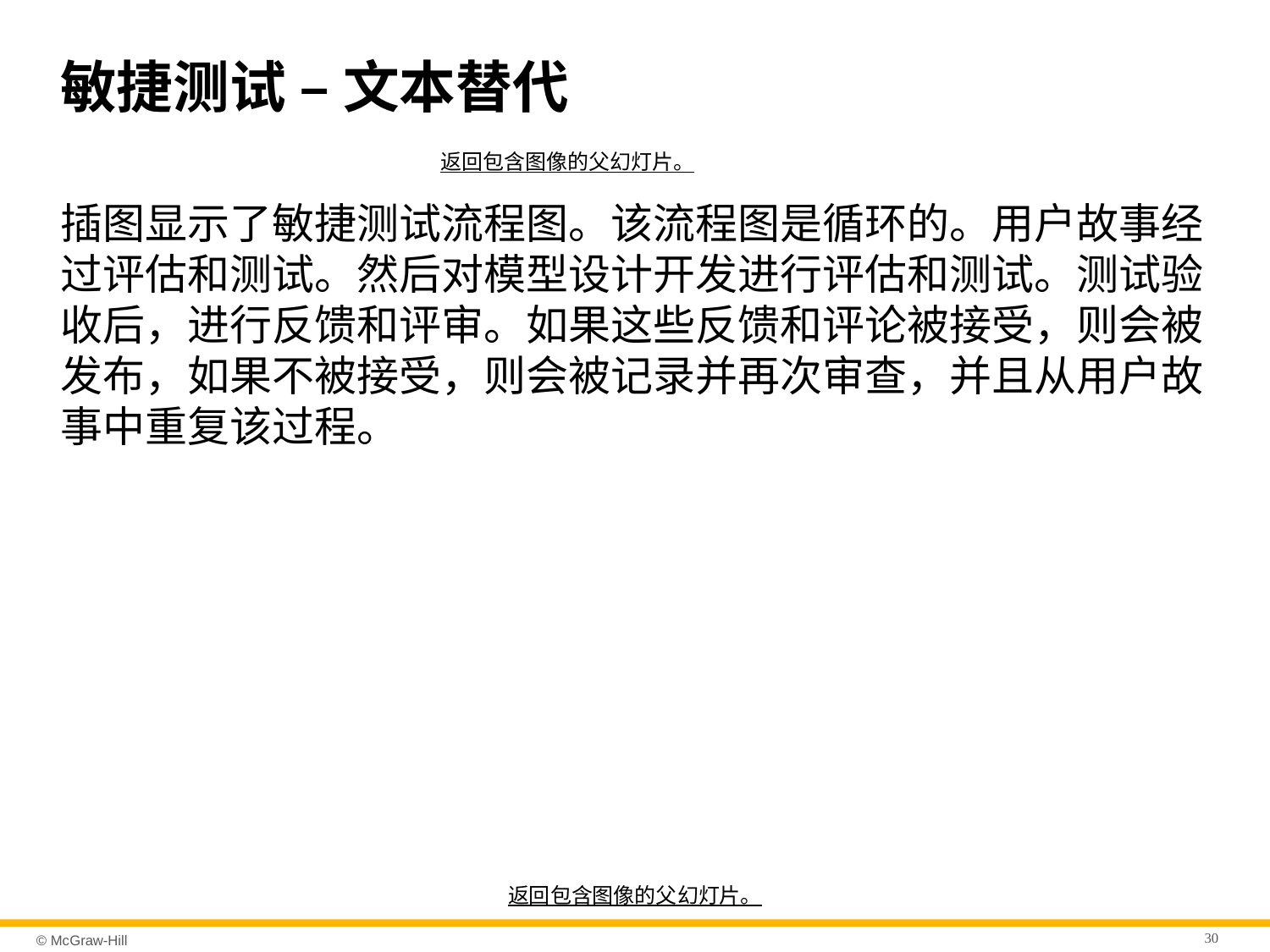

# 敏捷测试 – 文本替代
返回包含图像的父幻灯片。
插图显示了敏捷测试流程图。该流程图是循环的。用户故事经过评估和测试。然后对模型设计开发进行评估和测试。测试验收后，进行反馈和评审。如果这些反馈和评论被接受，则会被发布，如果不被接受，则会被记录并再次审查，并且从用户故事中重复该过程。
返回包含图像的父幻灯片。
30